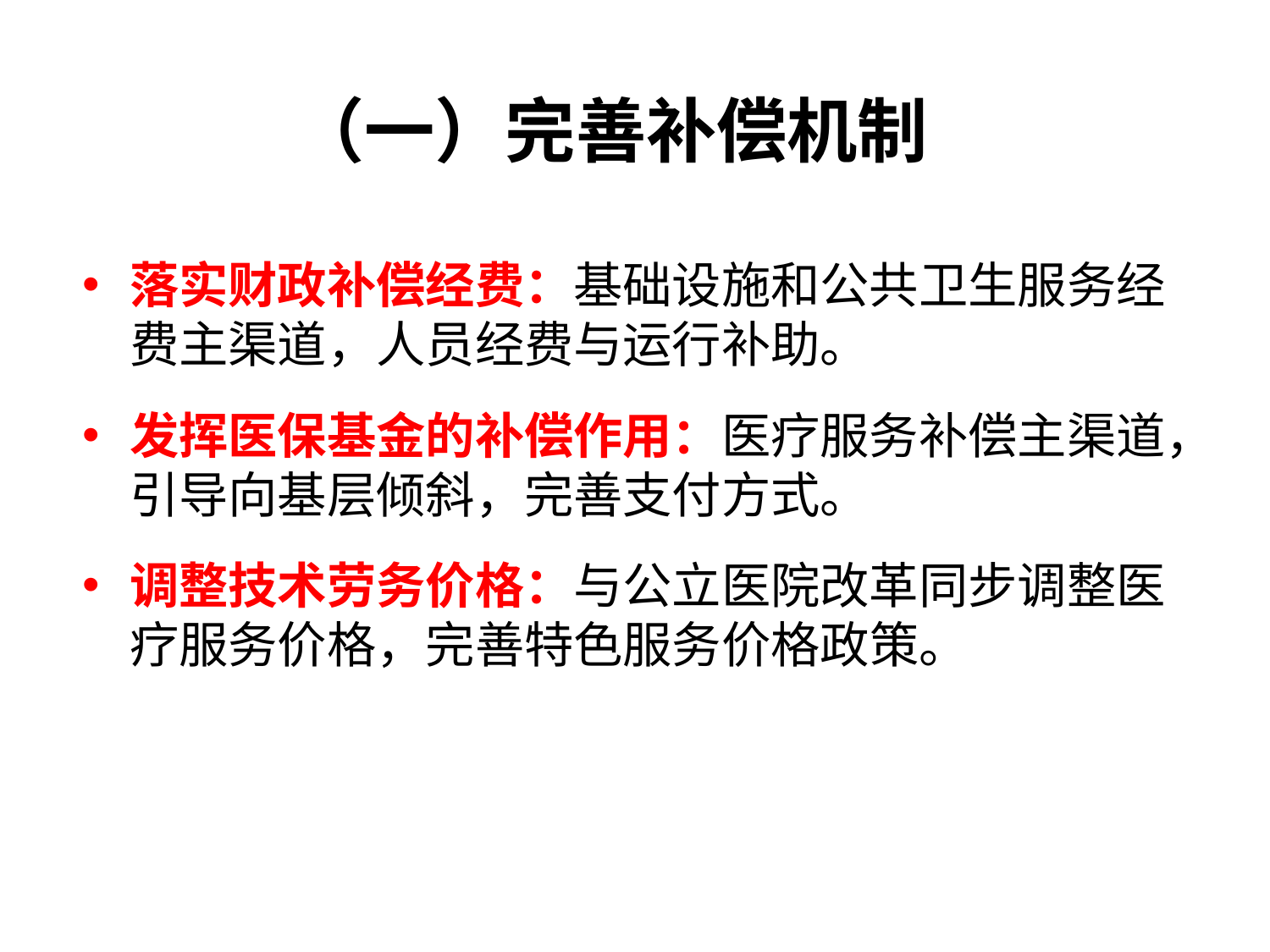

# （一）完善补偿机制
落实财政补偿经费：基础设施和公共卫生服务经费主渠道，人员经费与运行补助。
发挥医保基金的补偿作用：医疗服务补偿主渠道，引导向基层倾斜，完善支付方式。
调整技术劳务价格：与公立医院改革同步调整医疗服务价格，完善特色服务价格政策。